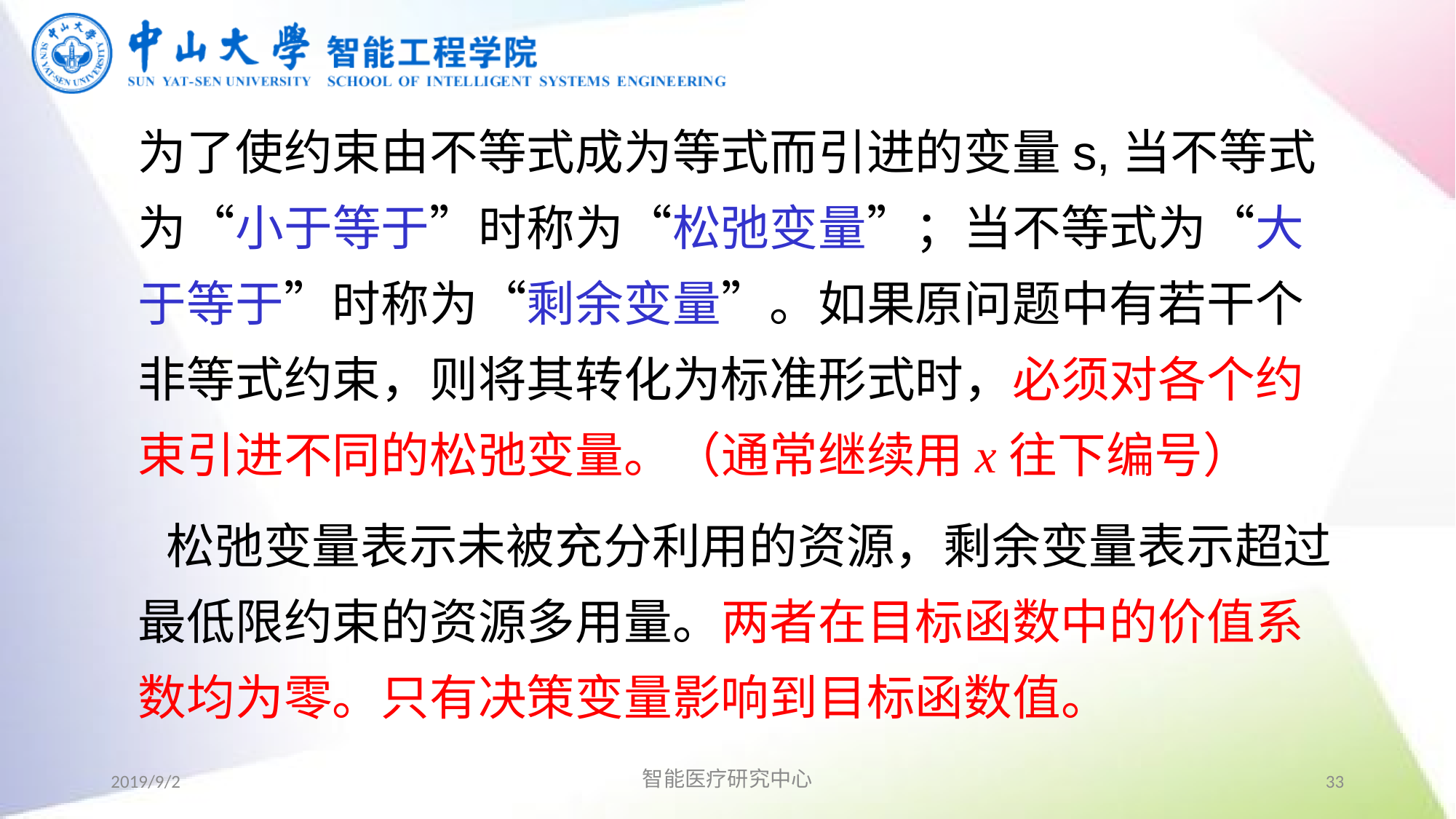

为了使约束由不等式成为等式而引进的变量s,当不等式为“小于等于”时称为“松弛变量”；当不等式为“大于等于”时称为“剩余变量”。如果原问题中有若干个非等式约束，则将其转化为标准形式时，必须对各个约束引进不同的松弛变量。（通常继续用x往下编号）
    松弛变量表示未被充分利用的资源，剩余变量表示超过最低限约束的资源多用量。两者在目标函数中的价值系数均为零。只有决策变量影响到目标函数值。

2019/9/2
智能医疗研究中心
33